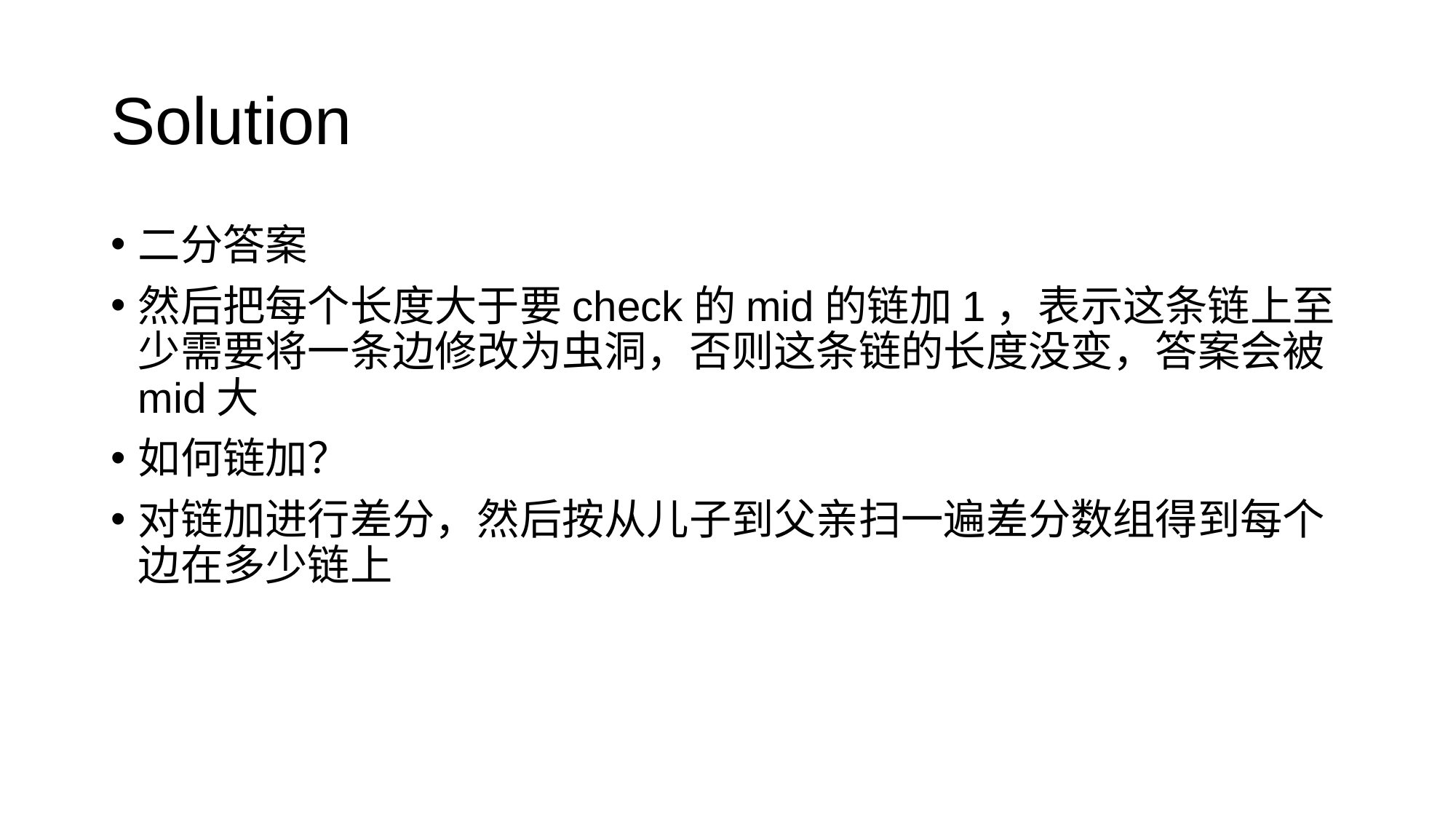

# Solution
二分答案
然后把每个长度大于要check的mid的链加1，表示这条链上至少需要将一条边修改为虫洞，否则这条链的长度没变，答案会被mid大
如何链加？
对链加进行差分，然后按从儿子到父亲扫一遍差分数组得到每个边在多少链上